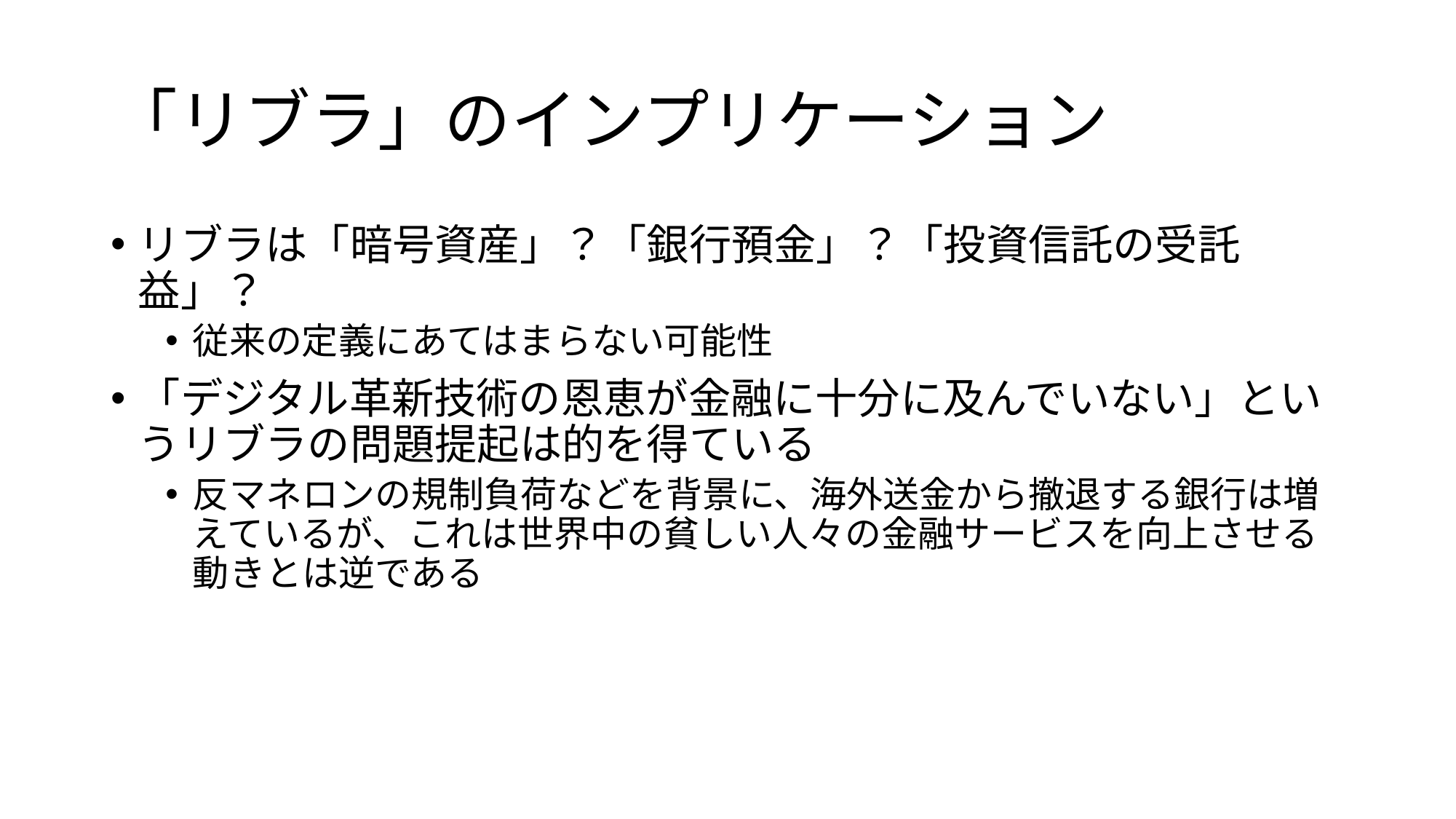

# 「リブラ」のインプリケーション
リブラは「暗号資産」？「銀行預金」？「投資信託の受託益」？
従来の定義にあてはまらない可能性
「デジタル革新技術の恩恵が金融に十分に及んでいない」というリブラの問題提起は的を得ている
反マネロンの規制負荷などを背景に、海外送金から撤退する銀行は増えているが、これは世界中の貧しい人々の金融サービスを向上させる動きとは逆である